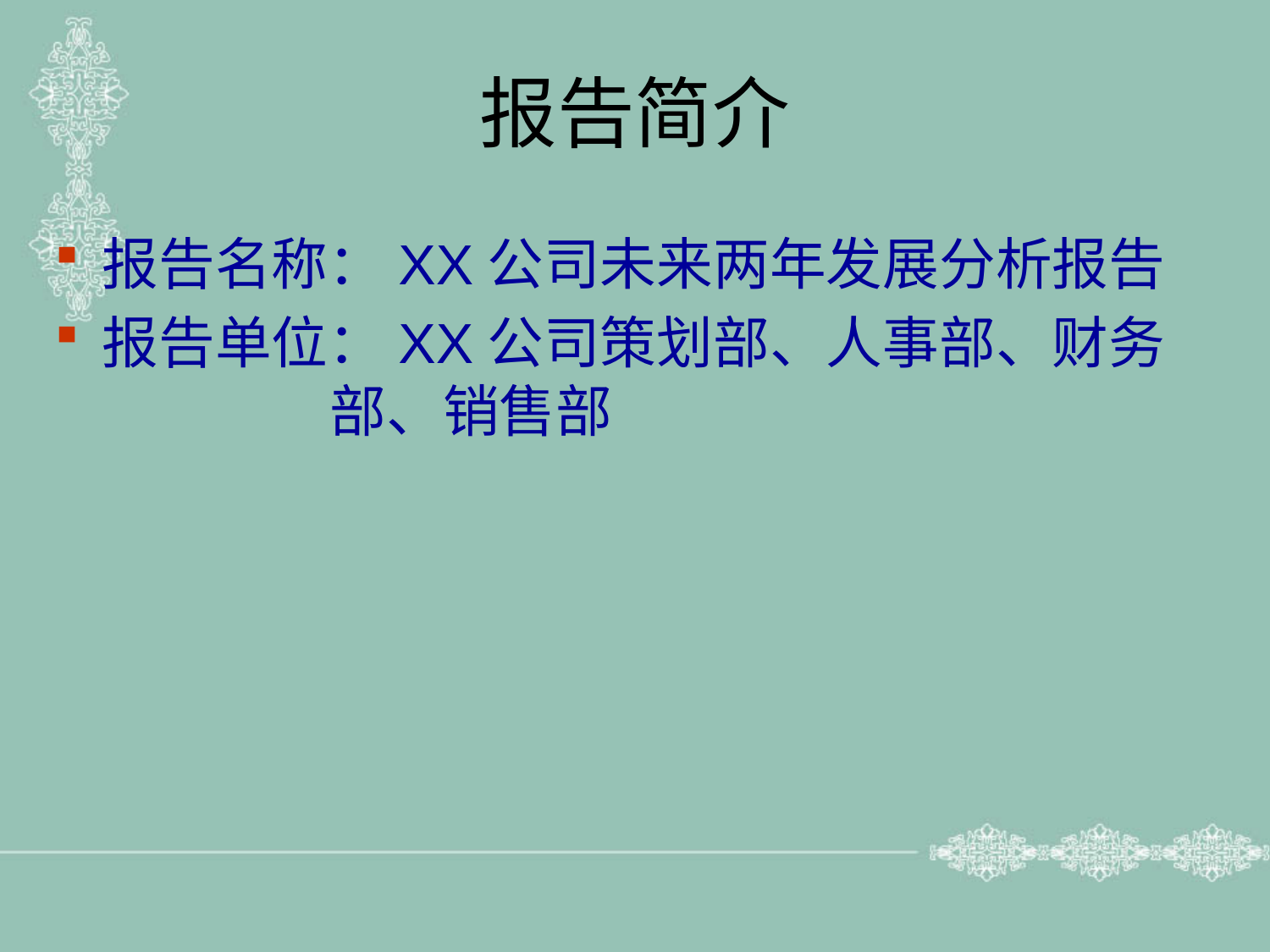

# 报告简介
报告名称：XX公司未来两年发展分析报告
报告单位：XX公司策划部、人事部、财务
                  部、销售部